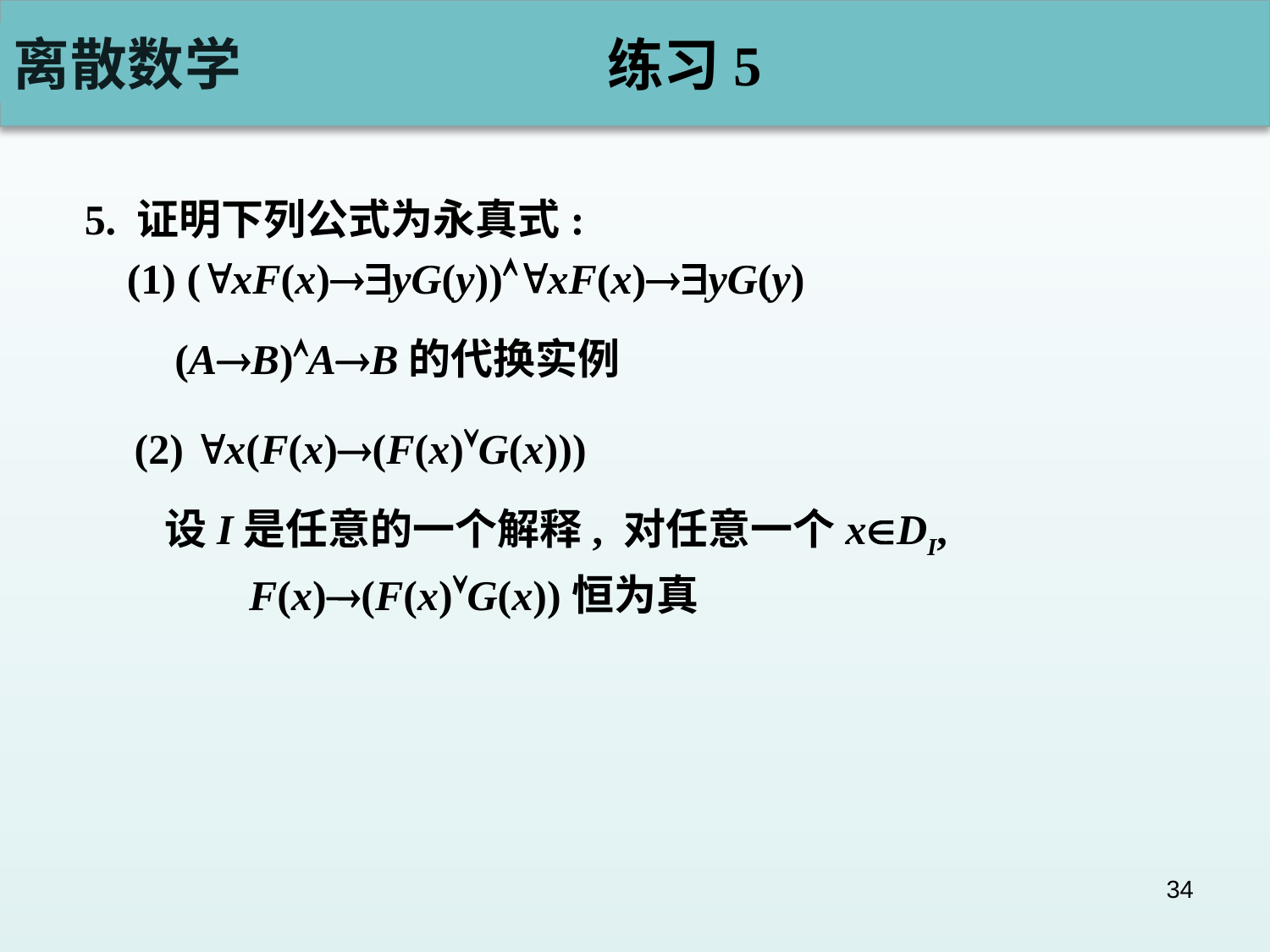

# 练习5
5. 证明下列公式为永真式:
    (1) (∀xF(x)→∃yG(y))∧∀xF(x)→∃yG(y)
(A→B)∧A→B的代换实例
(2) ∀x(F(x)→(F(x)∨G(x)))
设I是任意的一个解释, 对任意一个x∈DI,
        F(x)→(F(x)∨G(x))恒为真
34